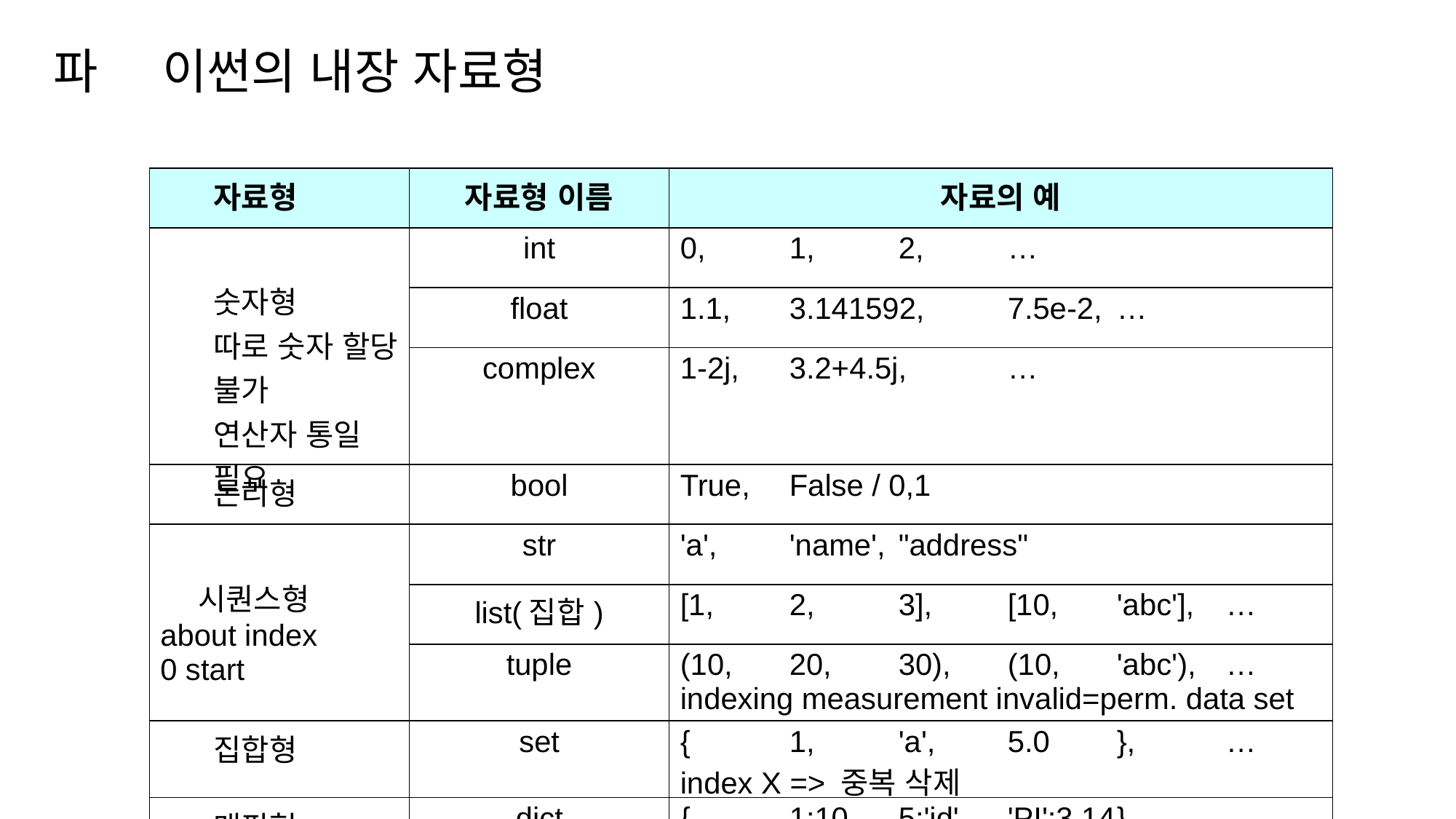

# 파	이썬의 내장 자료형
| 자료형 | 자료형 이름 | 자료의 예 |
| --- | --- | --- |
| 숫자형 따로 숫자 할당 불가 연산자 통일 필요 | int | 0, 1, 2, … |
|  | float | 1.1, 3.141592, 7.5e-2, … |
|  | complex | 1-2j, 3.2+4.5j, … |
| 논리형 | bool | True, False / 0,1 |
| 시퀀스형 about index 0 start | str | 'a', 'name', "address" |
|  | list(집합) | [1, 2, 3], [10, 'abc'], … |
|  | tuple | (10, 20, 30), (10, 'abc'), …indexing measurement invalid=perm. data set |
| 집합형 | set | { 1, 'a', 5.0 }, … index X => 중복 삭제 |
| 매핑형 | dict | { 1:10, 5:'id', 'PI':3.14 }, … key : value => without index, key approach |